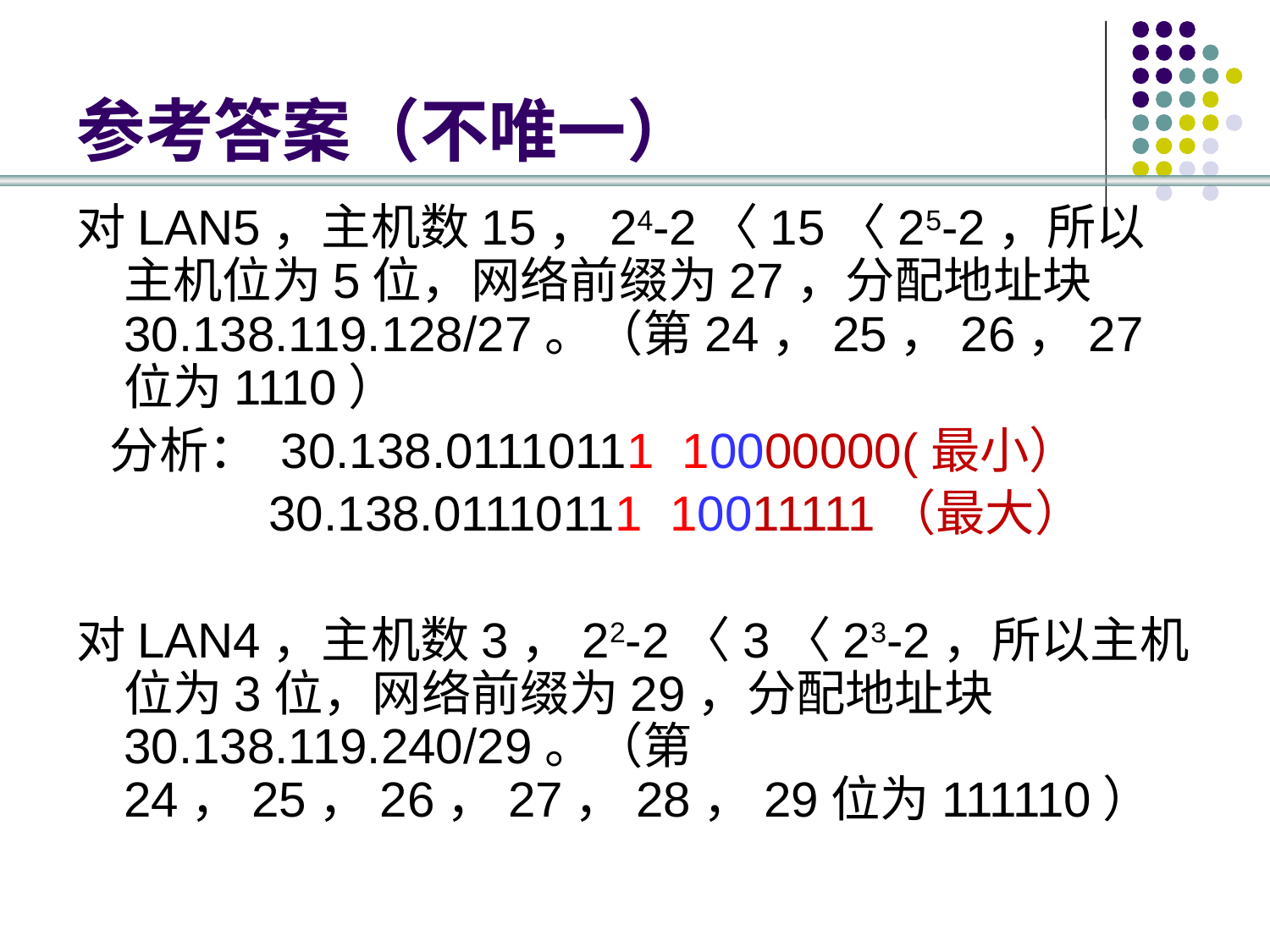

# 参考答案（不唯一）
对LAN5，主机数15，24-2〈15〈25-2，所以主机位为5位，网络前缀为27，分配地址块30.138.119.128/27。（第24，25，26，27位为1110）
  分析： 30.138.01110111  10000000(最小）
              30.138.01110111  10011111（最大）

对LAN4，主机数3，22-2〈3〈23-2，所以主机位为3位，网络前缀为29，分配地址块30.138.119.240/29。（第24，25，26，27，28，29位为111110）